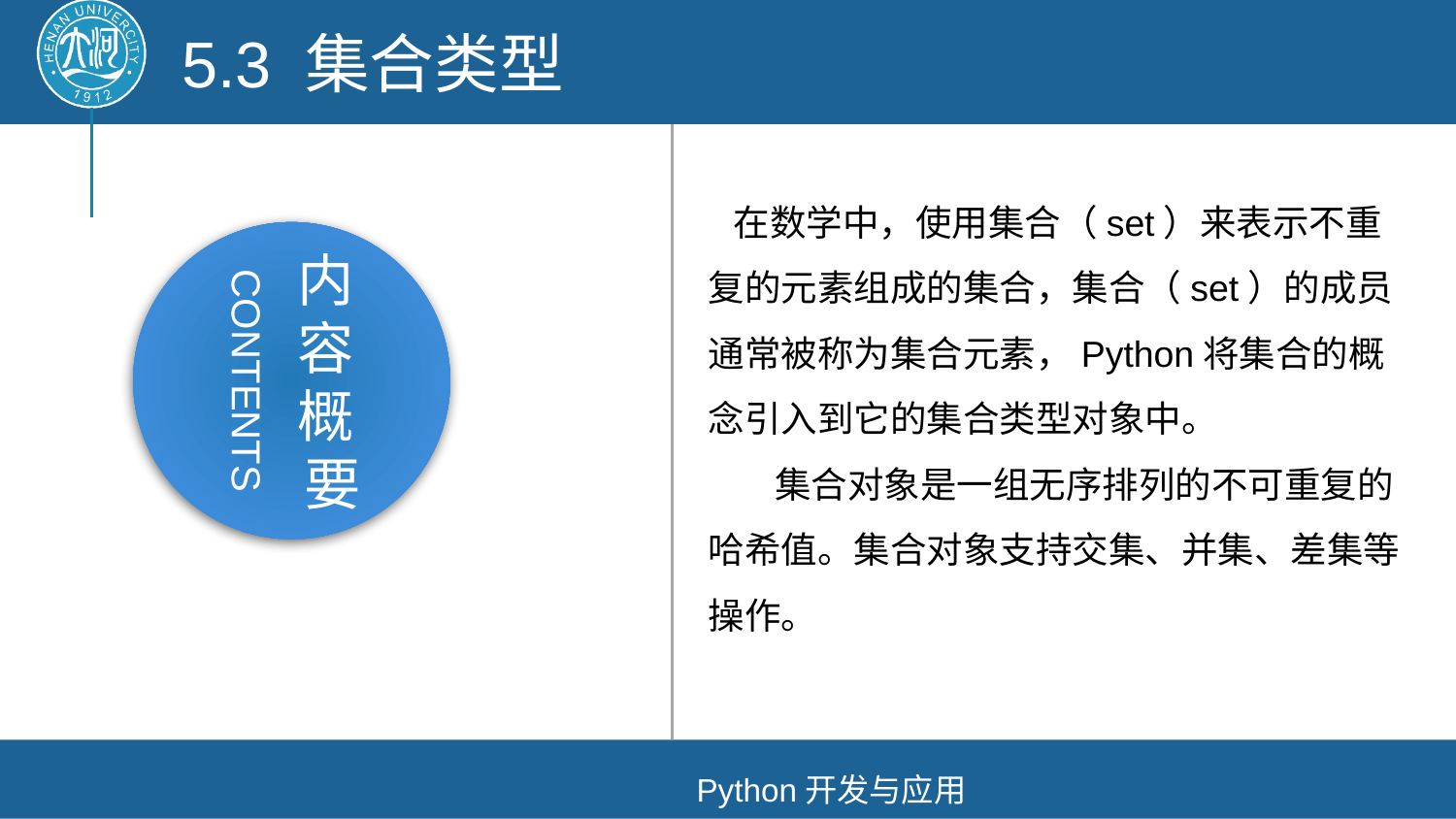

5.3 集合类型
  在数学中，使用集合（set）来表示不重复的元素组成的集合，集合（set）的成员通常被称为集合元素，Python将集合的概念引入到它的集合类型对象中。
       集合对象是一组无序排列的不可重复的哈希值。集合对象支持交集、并集、差集等操作。

Python开发与应用
6